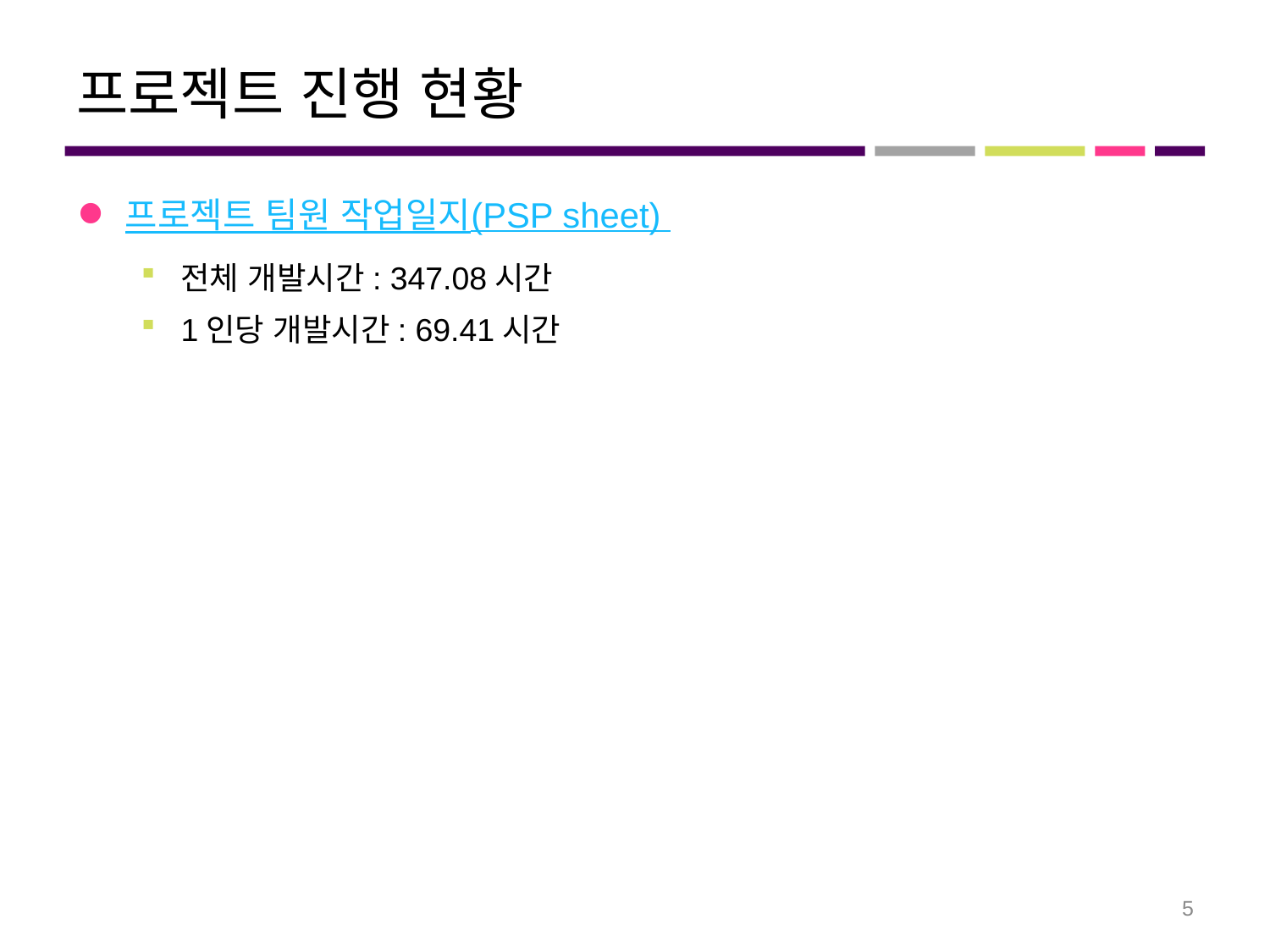

# 프로젝트 진행 현황
프로젝트 팀원 작업일지(PSP sheet)
전체 개발시간: 347.08시간
1인당 개발시간: 69.41시간
5